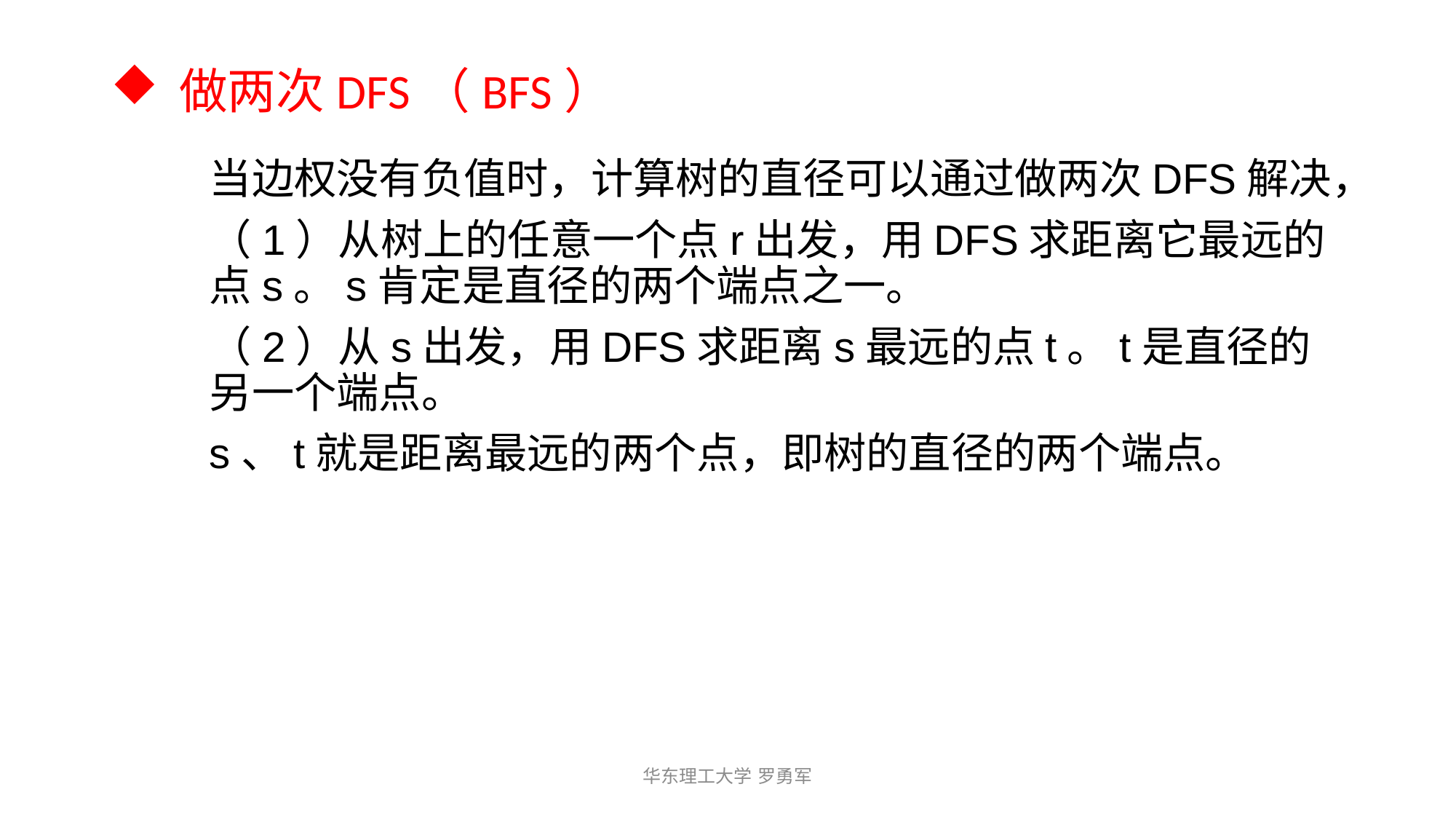

# 做两次DFS（BFS）
当边权没有负值时，计算树的直径可以通过做两次DFS解决，
（1）从树上的任意一个点r出发，用DFS求距离它最远的点s。s肯定是直径的两个端点之一。
（2）从s出发，用DFS求距离s最远的点t。t是直径的另一个端点。
s、t就是距离最远的两个点，即树的直径的两个端点。
华东理工大学 罗勇军